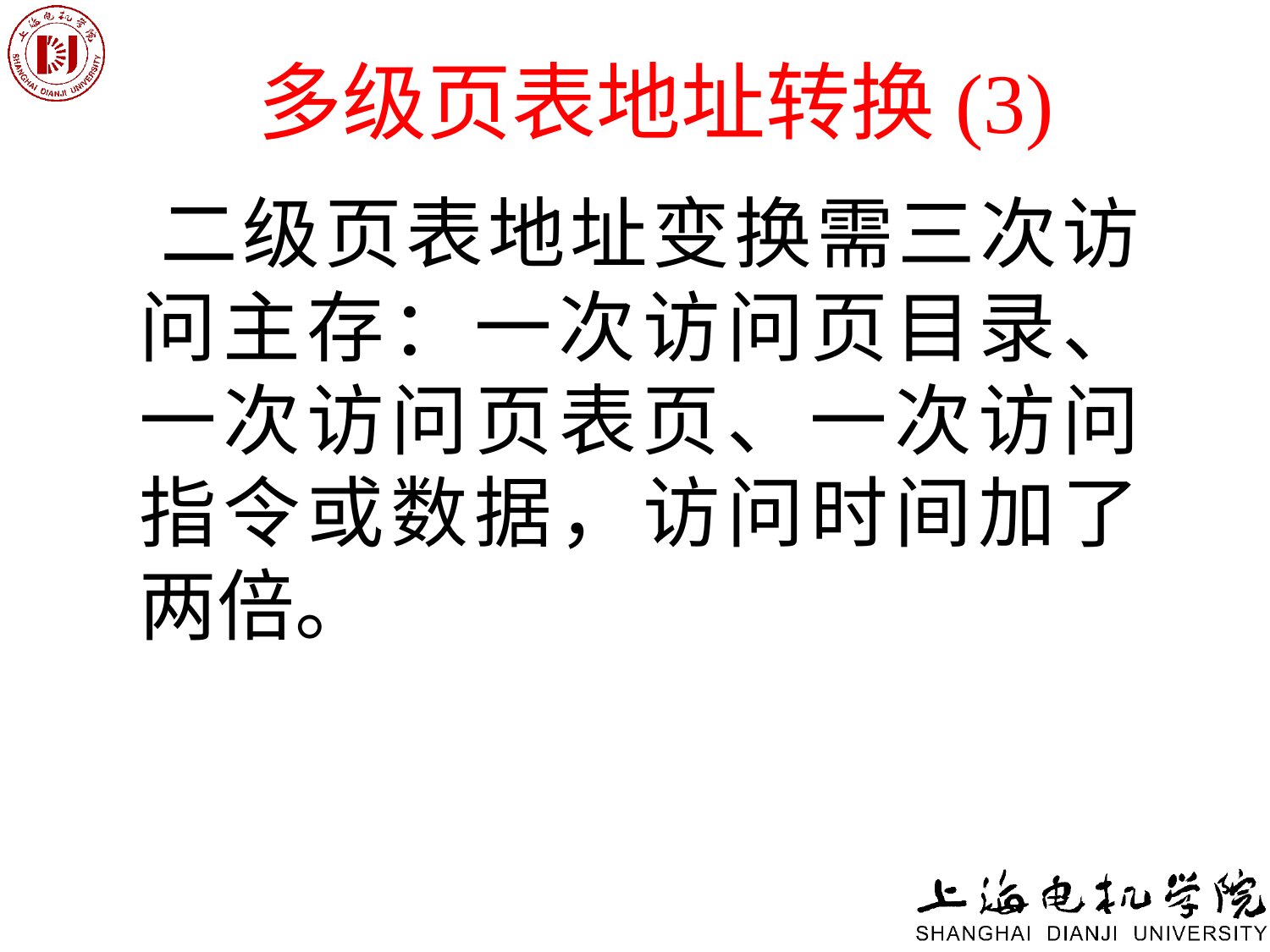

# 多级页表地址转换(3)
   二级页表地址变换需三次访问主存：一次访问页目录、一次访问页表页、一次访问指令或数据，访问时间加了两倍。